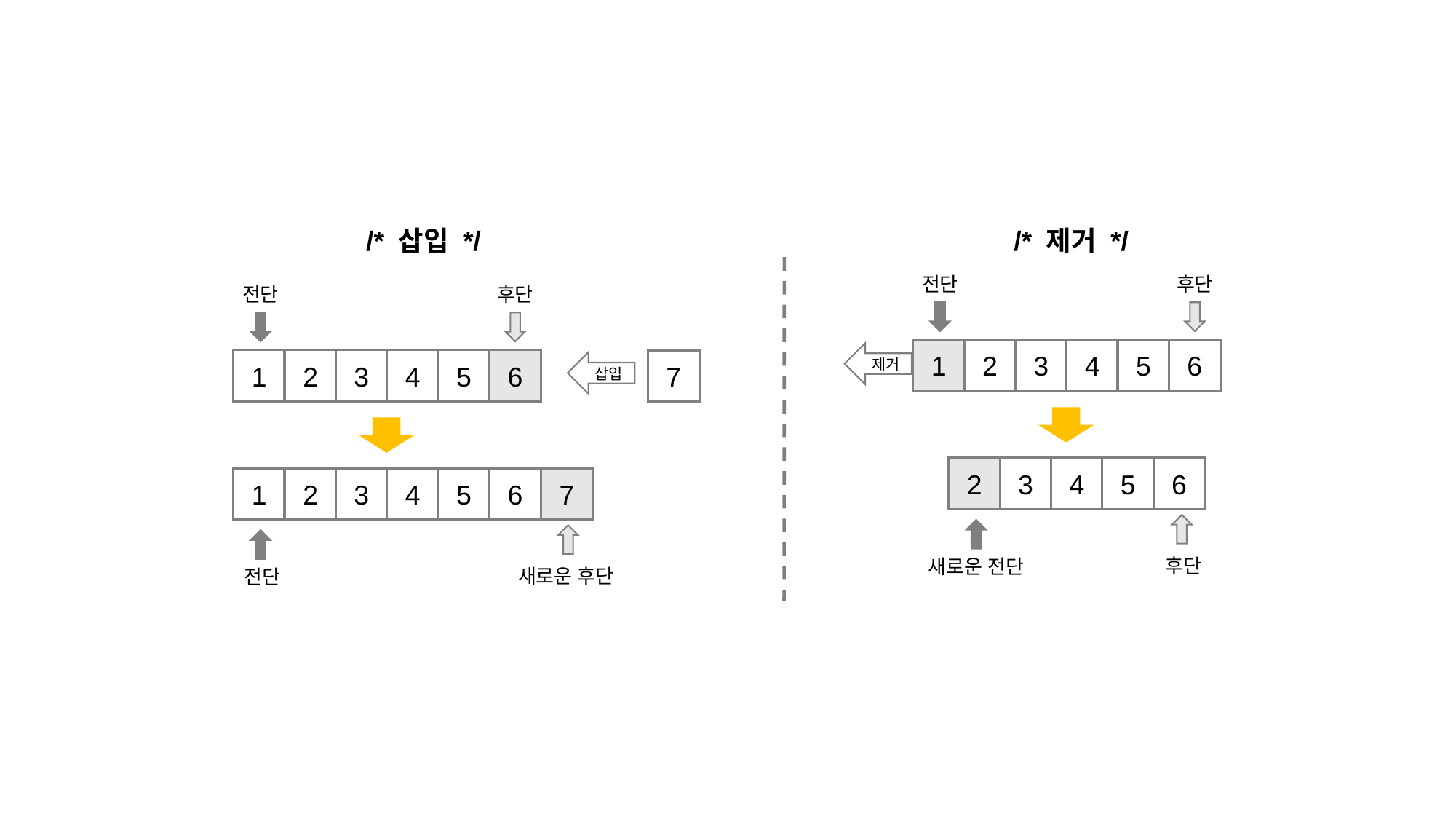

/* 삽입 */
/* 제거 */
전단
후단
전단
후단

1
2
3
4
5
6
제거
1
2
3
4
5
6
7
삽입

2
3
4
5
6
1
2
3
4
5
6
7

후단
새로운 전단
새로운 후단
전단